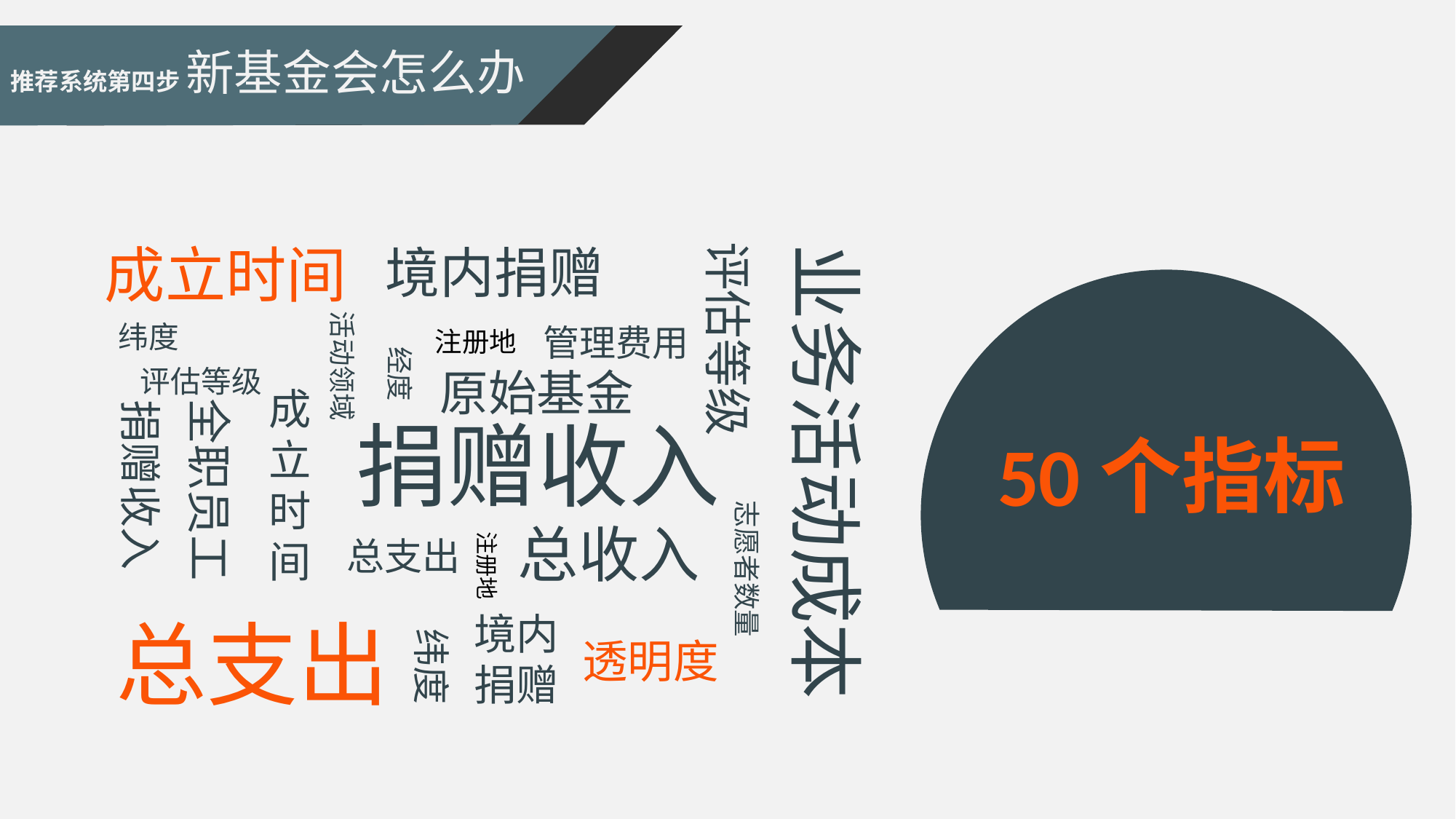

推荐系统第四步 新基金会怎么办
成立时间
境内捐赠
评估等级
管理费用
注册地
经度
评估等级
原始基金
活动领域
成
立
时
间
捐赠收入
业务活动成本
捐赠收入
全职员工
总收入
总支出
注册地
志愿者数量
境内
捐赠
总支出
透明度
纬度

纬度
50个指标